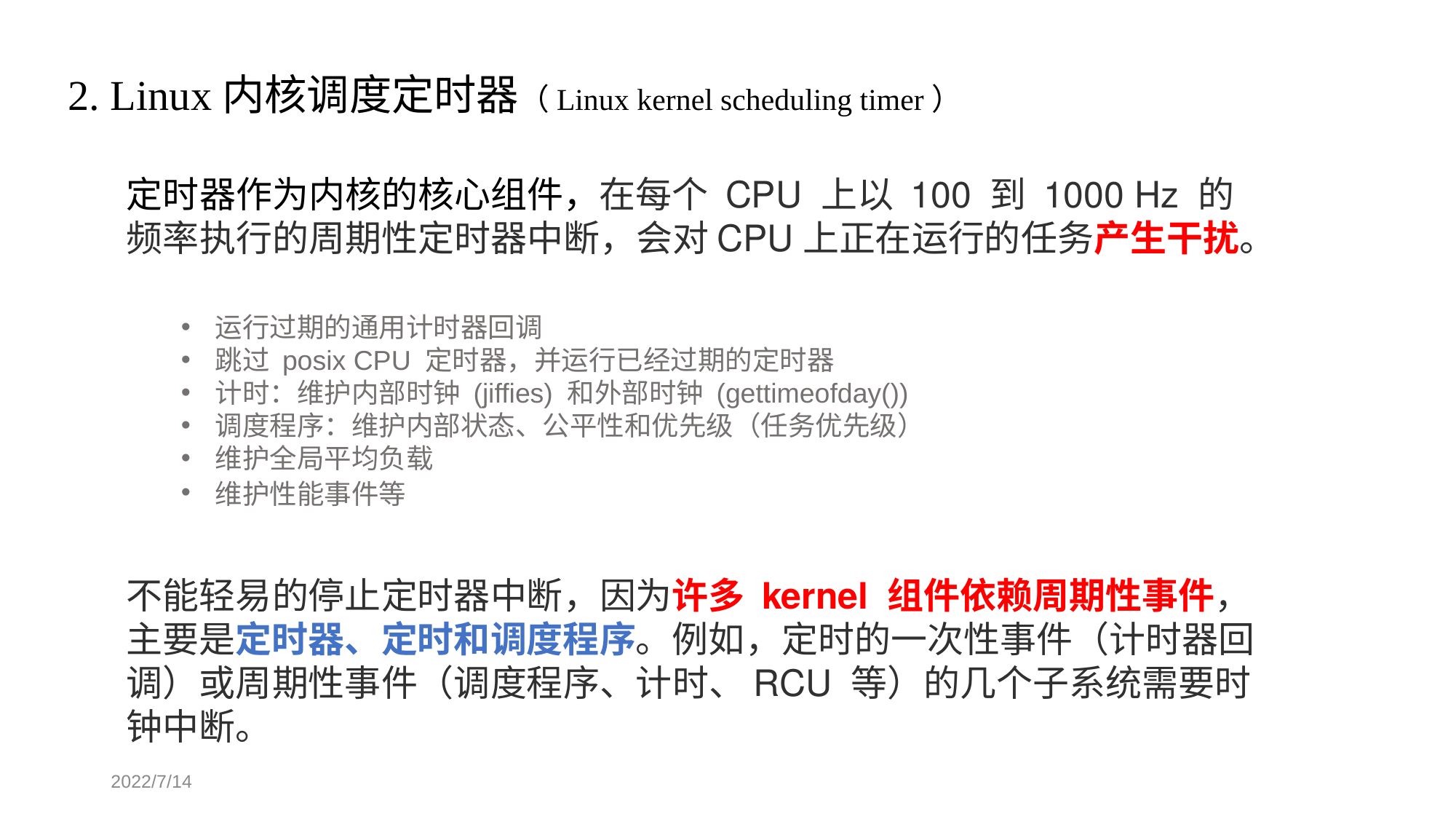

2. Linux内核调度定时器（Linux kernel scheduling timer）
定时器作为内核的核心组件，在每个 CPU 上以 100 到 1000 Hz 的频率执行的周期性定时器中断，会对CPU上正在运行的任务产生干扰。

运行过期的通用计时器回调
跳过 posix CPU 定时器，并运行已经过期的定时器
计时：维护内部时钟 (jiffies) 和外部时钟 (gettimeofday())
调度程序：维护内部状态、公平性和优先级（任务优先级）
维护全局平均负载
维护性能事件等
不能轻易的停止定时器中断，因为许多 kernel 组件依赖周期性事件，主要是定时器、定时和调度程序。例如，定时的一次性事件（计时器回调）或周期性事件（调度程序、计时、RCU 等）的几个子系统需要时钟中断。
2022/7/14